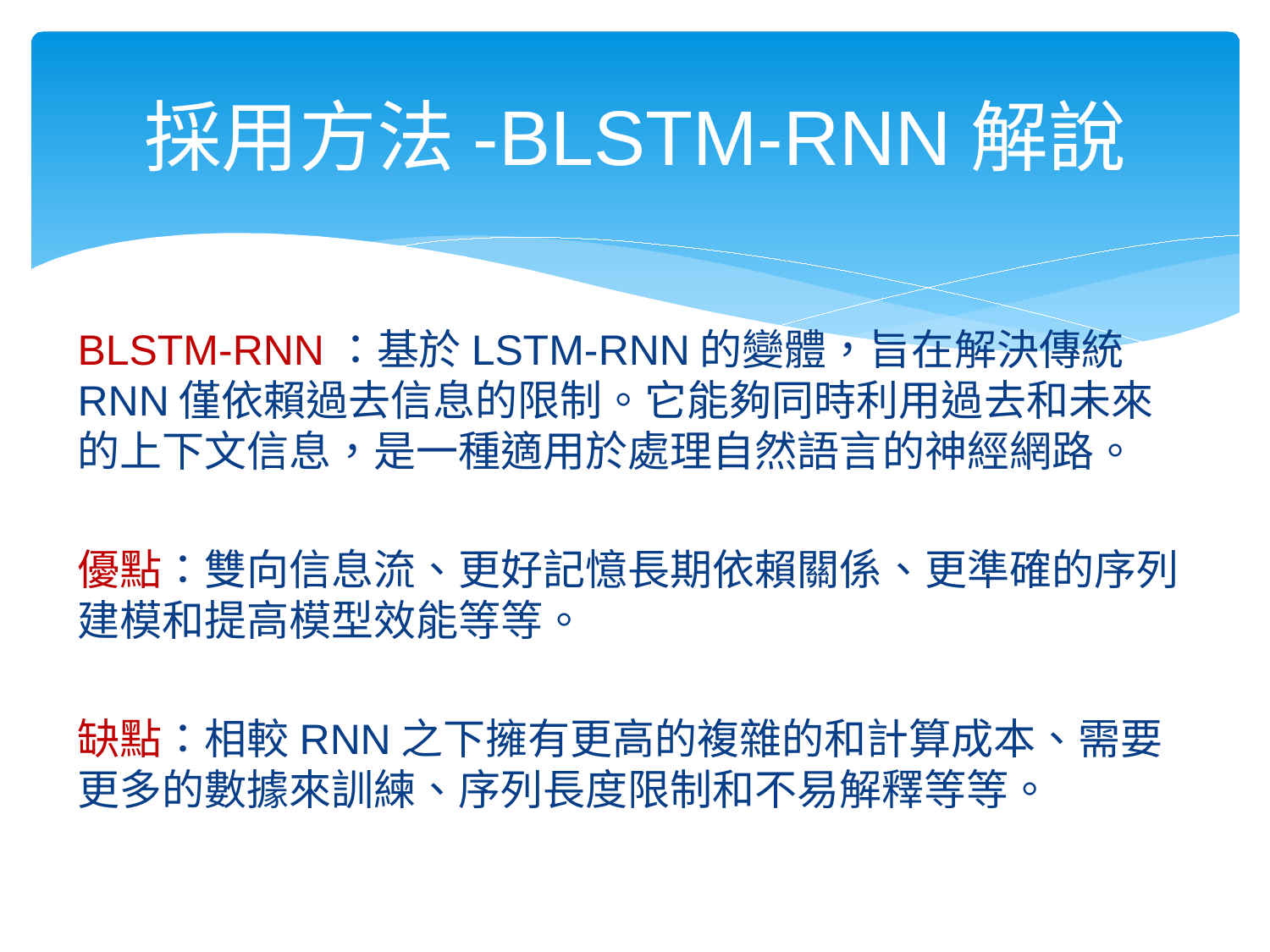

# 採用方法-BLSTM-RNN解說
BLSTM-RNN：基於LSTM-RNN的變體，旨在解決傳統RNN僅依賴過去信息的限制。它能夠同時利用過去和未來的上下文信息，是一種適用於處理自然語言的神經網路。

優點：雙向信息流、更好記憶長期依賴關係、更準確的序列建模和提高模型效能等等。

缺點：相較RNN之下擁有更高的複雜的和計算成本、需要更多的數據來訓練、序列長度限制和不易解釋等等。